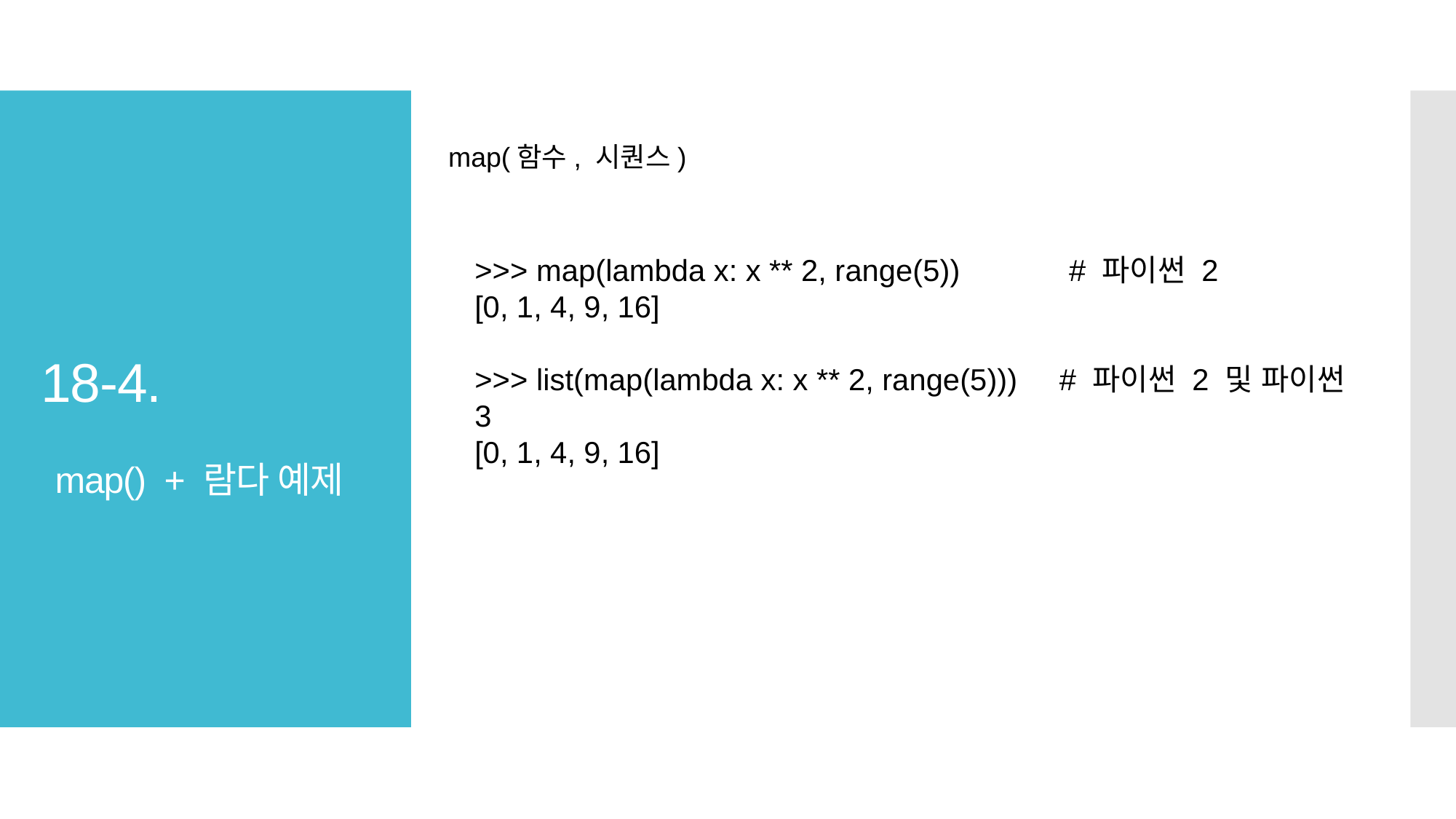

# 18-4. map()  + 람다 예제
map(함수, 시퀀스)
>>> map(lambda x: x ** 2, range(5))             # 파이썬 2
[0, 1, 4, 9, 16]

>>> list(map(lambda x: x ** 2, range(5)))     # 파이썬 2 및 파이썬 3
[0, 1, 4, 9, 16]